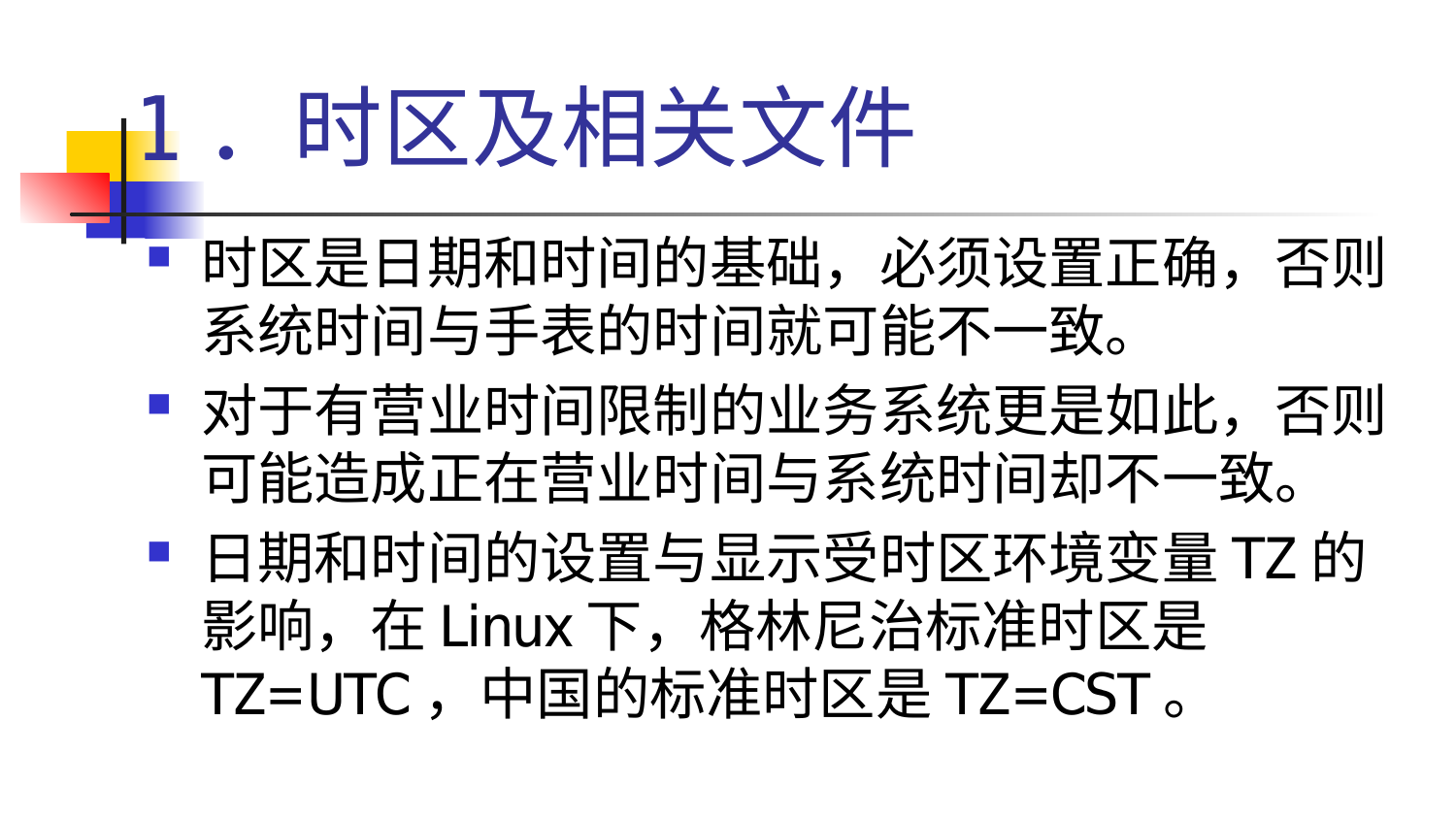

# 1．时区及相关文件
时区是日期和时间的基础，必须设置正确，否则系统时间与手表的时间就可能不一致。
对于有营业时间限制的业务系统更是如此，否则可能造成正在营业时间与系统时间却不一致。
日期和时间的设置与显示受时区环境变量TZ的影响，在Linux下，格林尼治标准时区是TZ=UTC，中国的标准时区是TZ=CST。